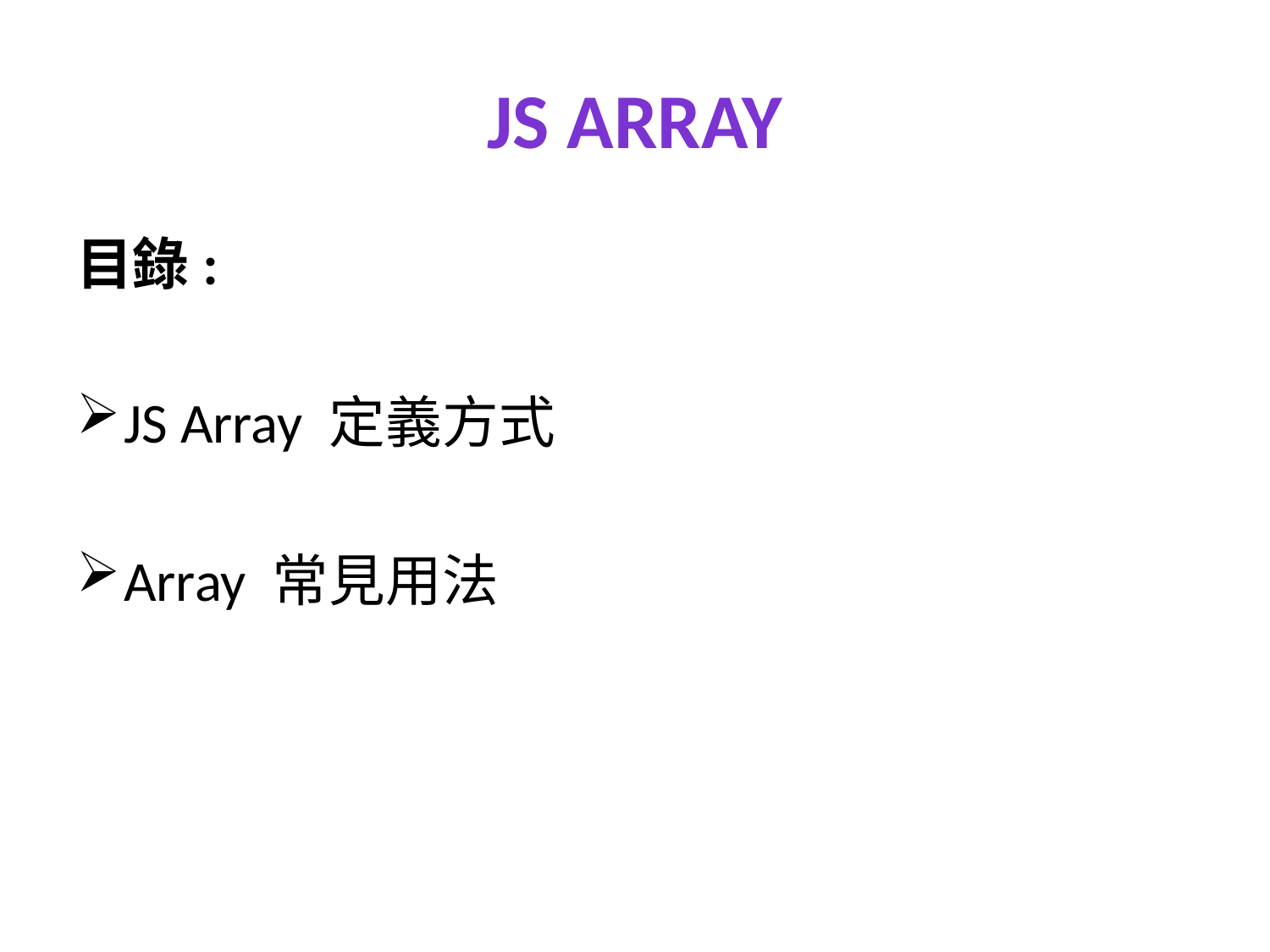

# JS Array
目錄:

JS Array 定義方式

Array 常見用法